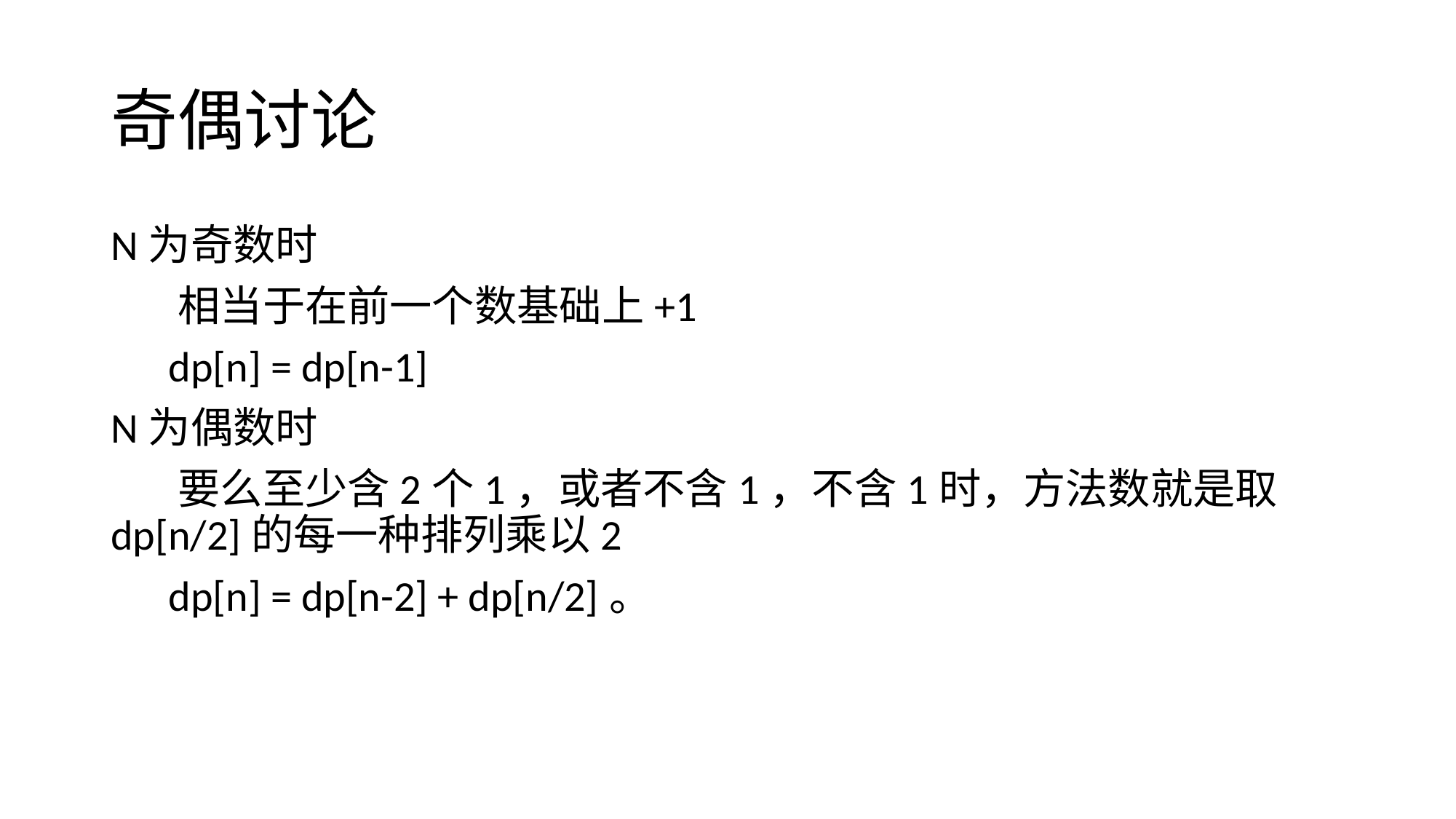

# 奇偶讨论
N为奇数时
      相当于在前一个数基础上+1
      dp[n] = dp[n-1]
N为偶数时
      要么至少含2个1，或者不含1，不含1时，方法数就是取dp[n/2]的每一种排列乘以2
      dp[n] = dp[n-2] + dp[n/2]。